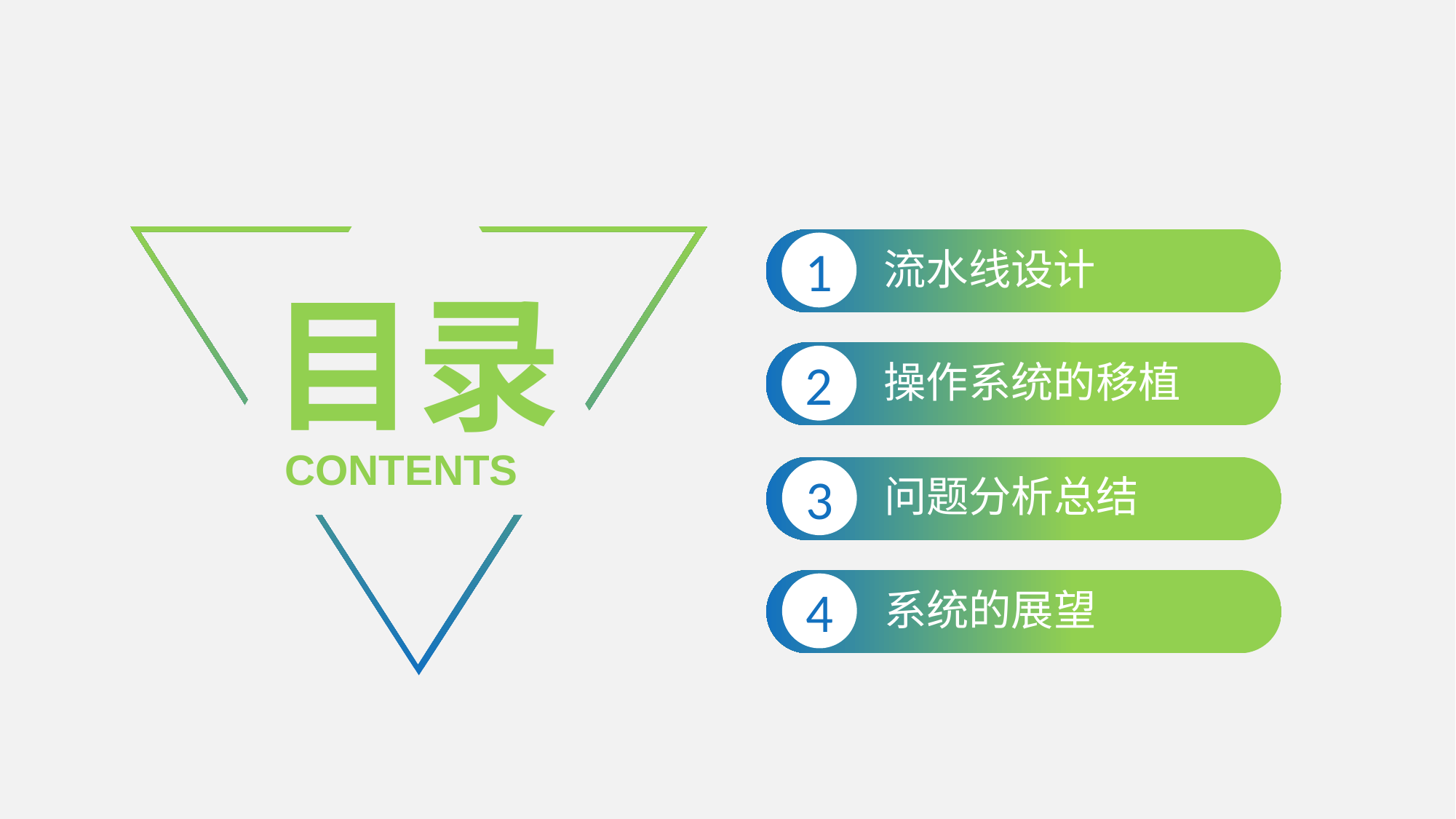

目录
CONTENTS

1
流水线设计

2
操作系统的移植

3
问题分析总结

4
系统的展望